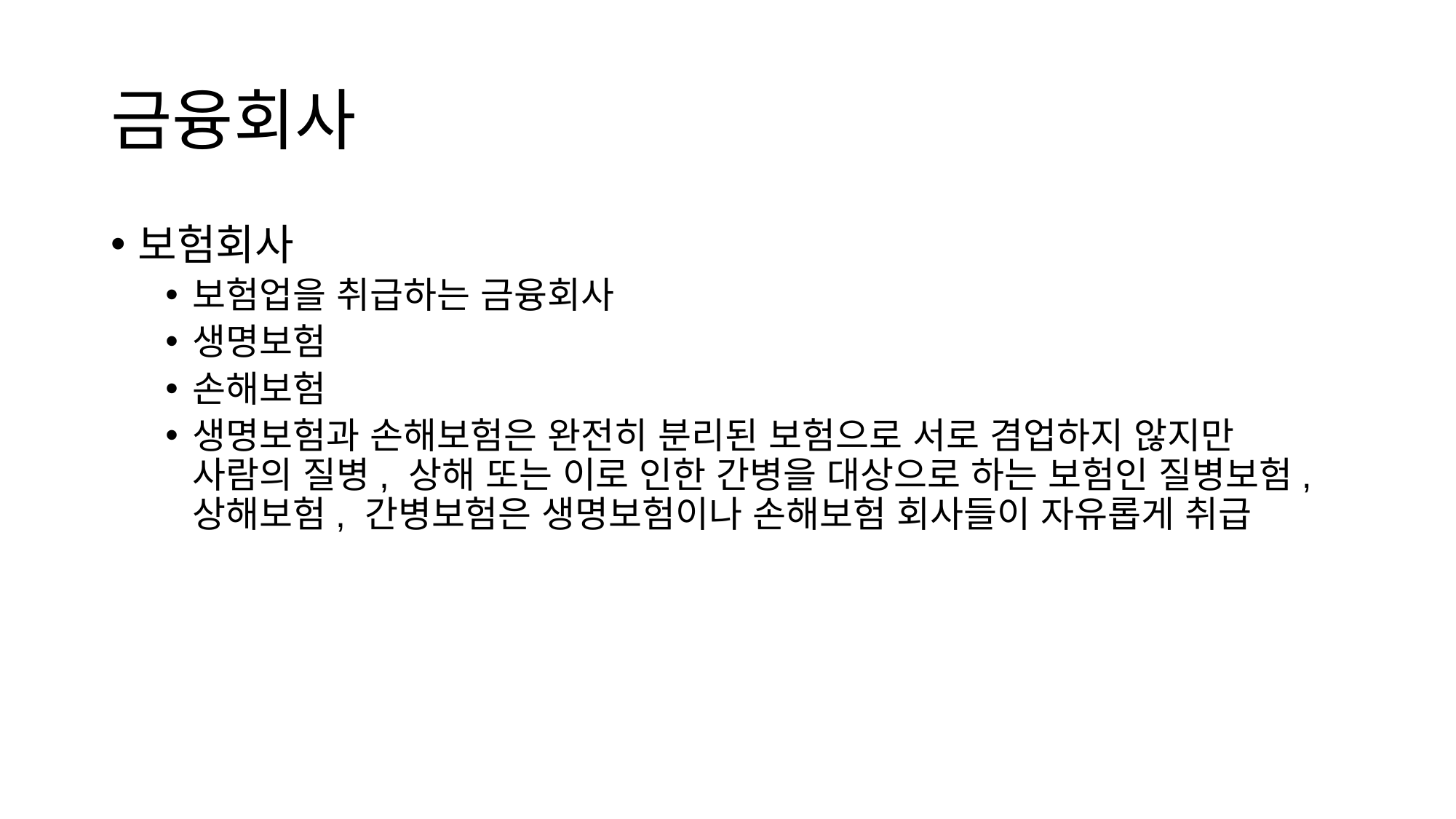

# 금융회사
보험회사
보험업을 취급하는 금융회사
생명보험
손해보험
생명보험과 손해보험은 완전히 분리된 보험으로 서로 겸업하지 않지만 사람의 질병, 상해 또는 이로 인한 간병을 대상으로 하는 보험인 질병보험, 상해보험, 간병보험은 생명보험이나 손해보험 회사들이 자유롭게 취급